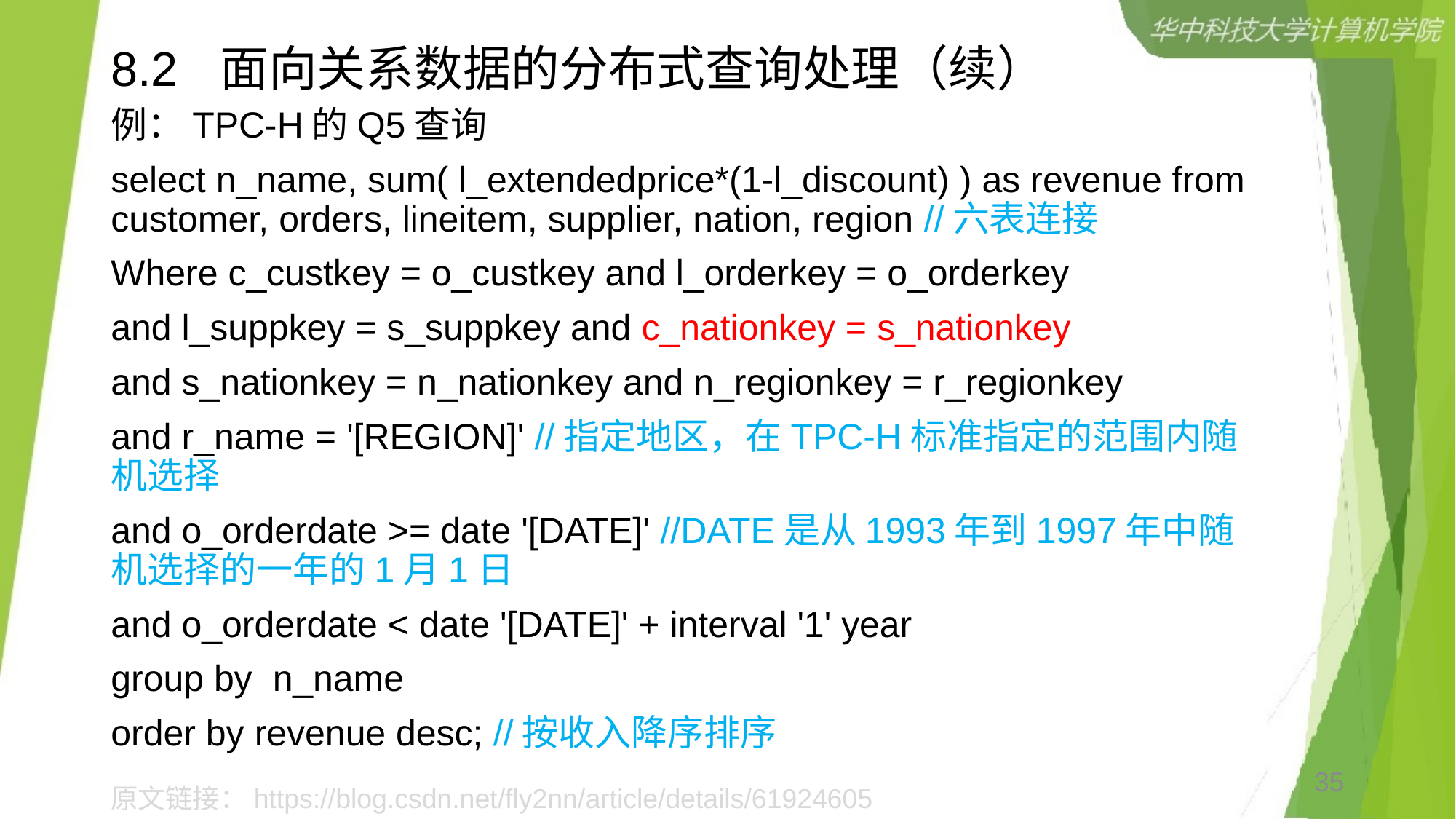

# 8.2	面向关系数据的分布式查询处理（续）
例：TPC-H的Q5查询
select n_name, sum( l_extendedprice*(1-l_discount) ) as revenue from customer, orders, lineitem, supplier, nation, region //六表连接
Where c_custkey = o_custkey and l_orderkey = o_orderkey
and l_suppkey = s_suppkey and c_nationkey = s_nationkey
and s_nationkey = n_nationkey and n_regionkey = r_regionkey
and r_name = '[REGION]' //指定地区，在TPC-H标准指定的范围内随机选择
and o_orderdate >= date '[DATE]' //DATE是从1993年到1997年中随机选择的一年的1月1日
and o_orderdate < date '[DATE]' + interval '1' year
group by  n_name
order by revenue desc; //按收入降序排序
35
原文链接：https://blog.csdn.net/fly2nn/article/details/61924605